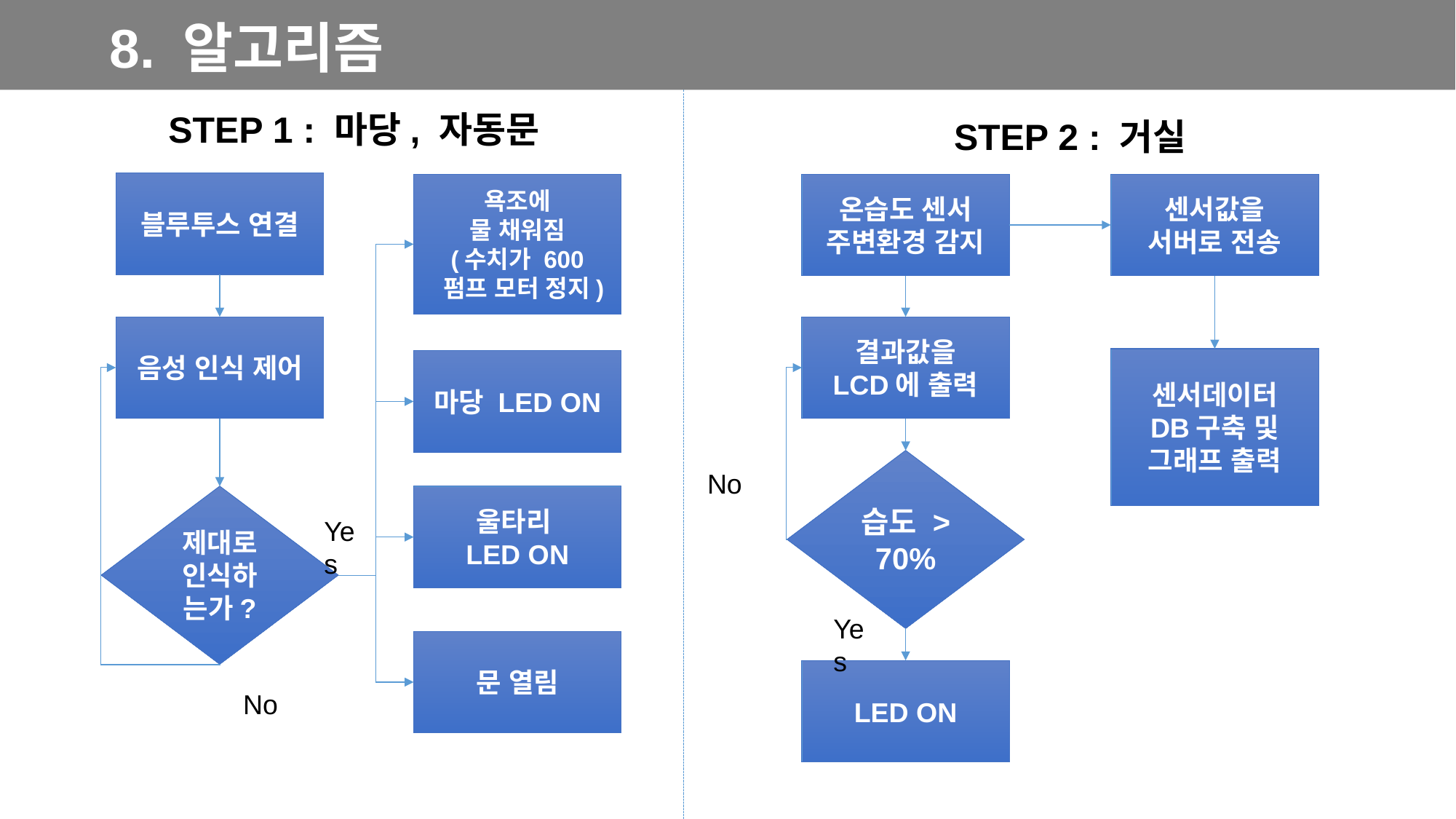

8. 알고리즘
STEP 1 : 마당, 자동문
STEP 2 : 거실
블루투스 연결
욕조에
물 채워짐
(수치가 600
 펌프 모터 정지)
온습도 센서
주변환경 감지
센서값을
서버로 전송
음성 인식 제어
결과값을
LCD에 출력
센서데이터
DB구축 및
그래프 출력
마당 LED ON
습도 > 70%
No
제대로 인식하는가?
울타리
LED ON
Yes
Yes
문 열림
LED ON
No